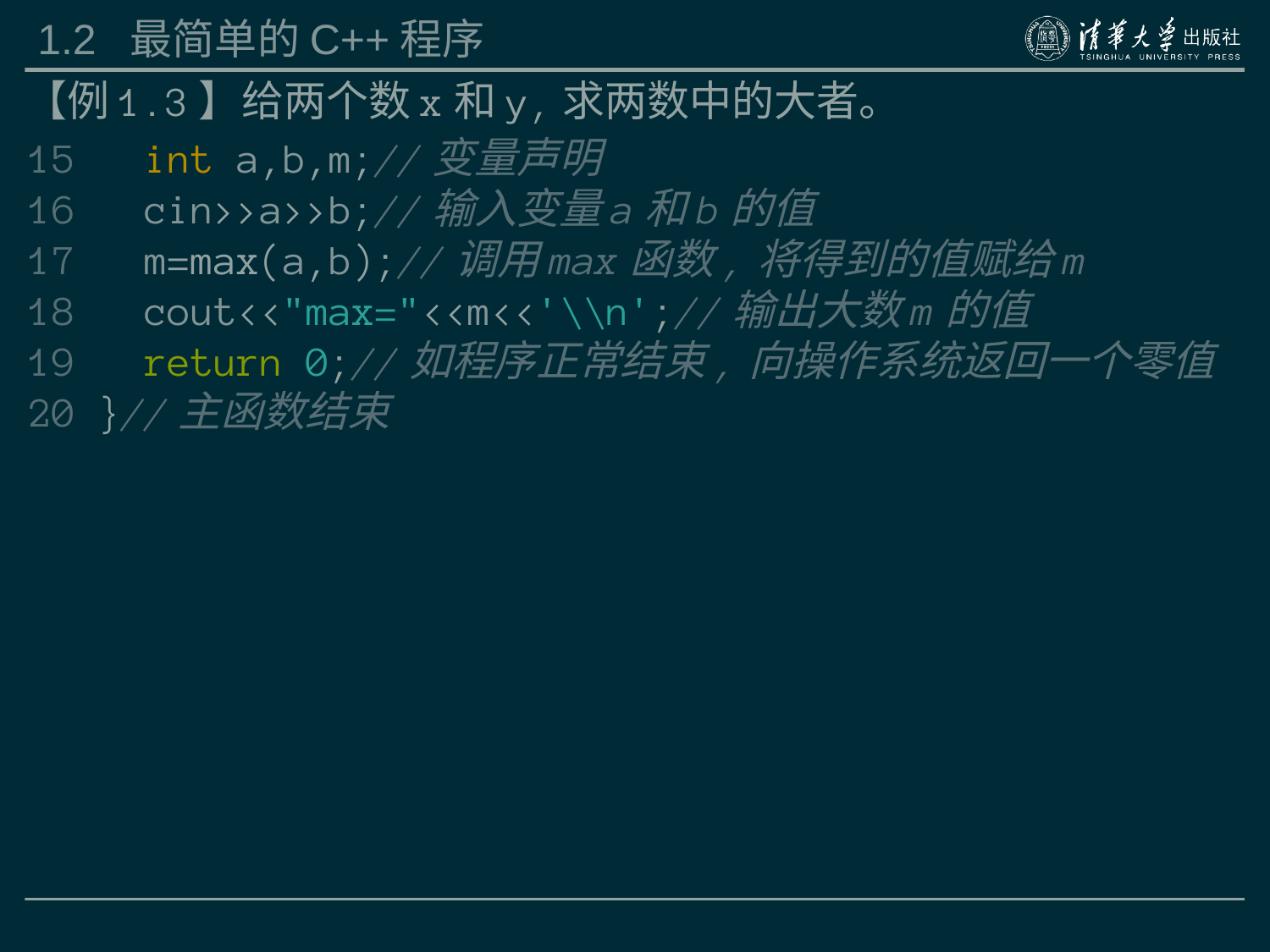

# 1.2  最简单的C++程序
【例1.3】给两个数x和y,求两数中的大者。
15   int a,b,m;//变量声明
16   cin>>a>>b;//输入变量a和b的值
17   m=max(a,b);//调用max函数,将得到的值赋给m
18   cout<<"max="<<m<<'\\n';//输出大数m的值
19   return 0;//如程序正常结束,向操作系统返回一个零值
20 }//主函数结束